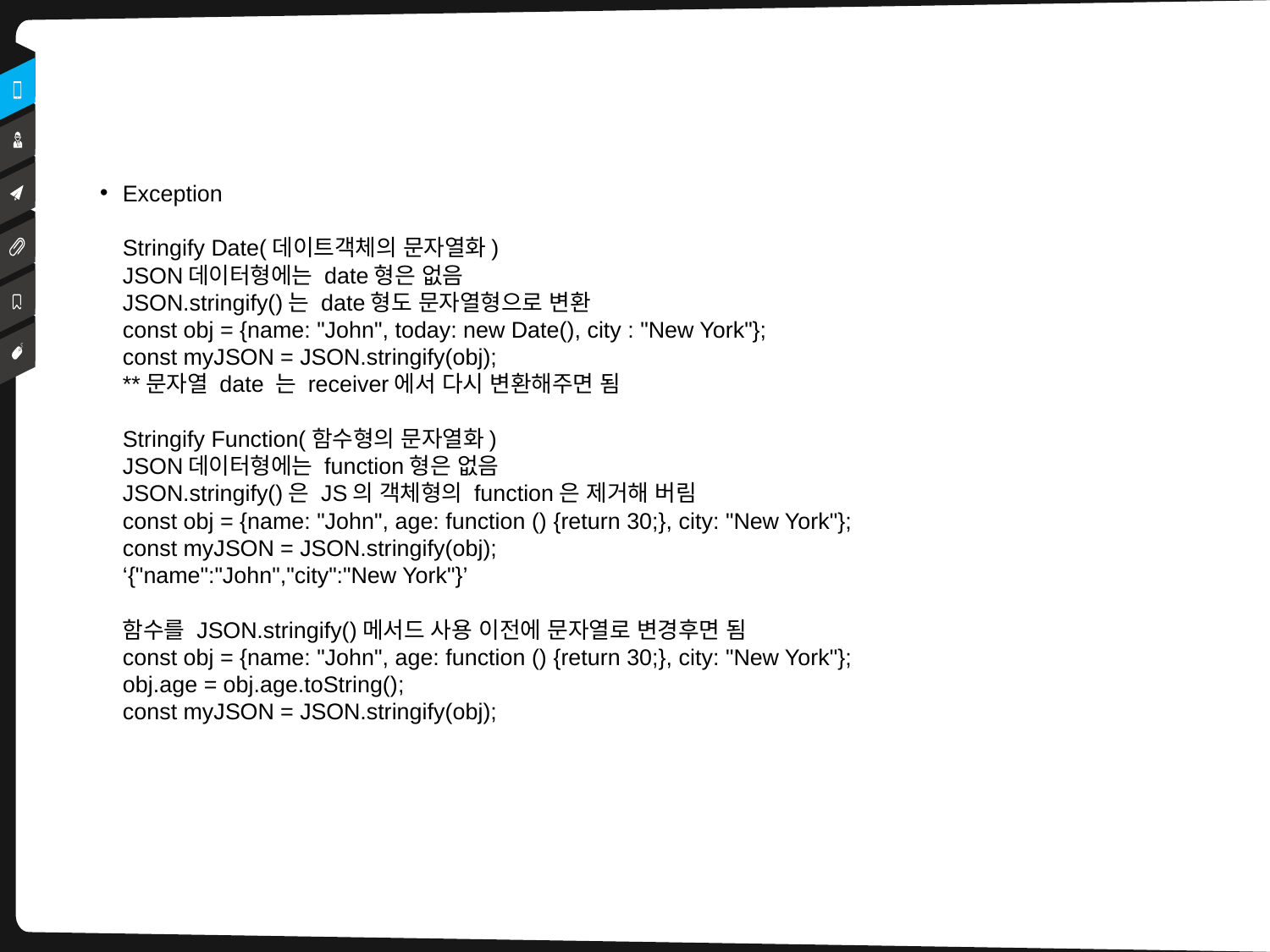

Exception
Stringify Date(데이트객체의 문자열화)
JSON데이터형에는 date형은 없음
JSON.stringify()는 date형도 문자열형으로 변환
const obj = {name: "John", today: new Date(), city : "New York"};
const myJSON = JSON.stringify(obj);
**문자열 date 는 receiver에서 다시 변환해주면 됨
Stringify Function(함수형의 문자열화)
JSON데이터형에는 function형은 없음
JSON.stringify()은 JS의 객체형의 function은 제거해 버림
const obj = {name: "John", age: function () {return 30;}, city: "New York"};
const myJSON = JSON.stringify(obj);
‘{"name":"John","city":"New York"}’
함수를 JSON.stringify()메서드 사용 이전에 문자열로 변경후면 됨
const obj = {name: "John", age: function () {return 30;}, city: "New York"};
obj.age = obj.age.toString();
const myJSON = JSON.stringify(obj);